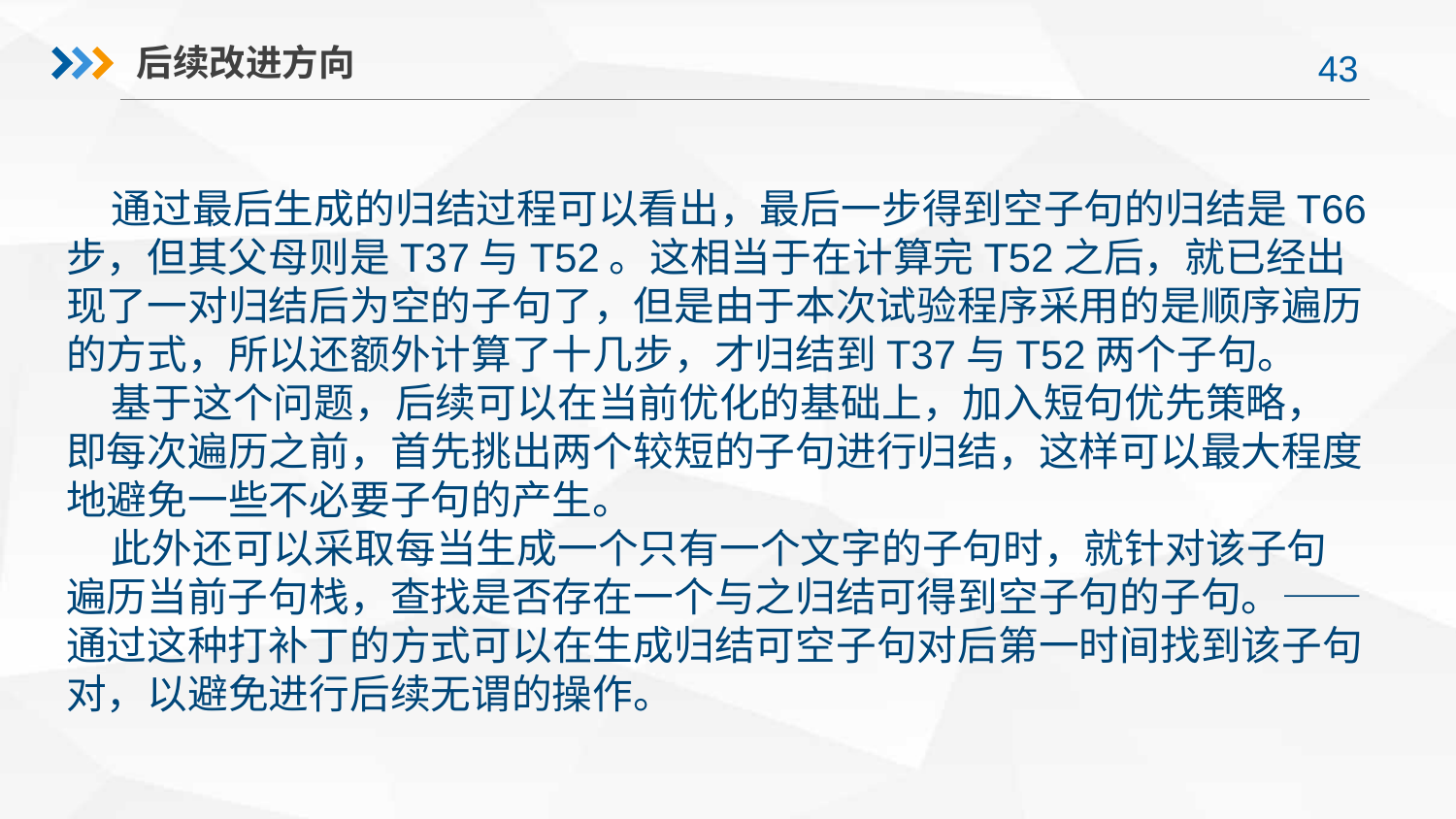

后续改进方向
    通过最后生成的归结过程可以看出，最后一步得到空子句的归结是T66步，但其父母则是T37与T52。这相当于在计算完T52之后，就已经出现了一对归结后为空的子句了，但是由于本次试验程序采用的是顺序遍历的方式，所以还额外计算了十几步，才归结到T37与T52两个子句。
    基于这个问题，后续可以在当前优化的基础上，加入短句优先策略，即每次遍历之前，首先挑出两个较短的子句进行归结，这样可以最大程度地避免一些不必要子句的产生。
    此外还可以采取每当生成一个只有一个文字的子句时，就针对该子句遍历当前子句栈，查找是否存在一个与之归结可得到空子句的子句。——通过这种打补丁的方式可以在生成归结可空子句对后第一时间找到该子句对，以避免进行后续无谓的操作。